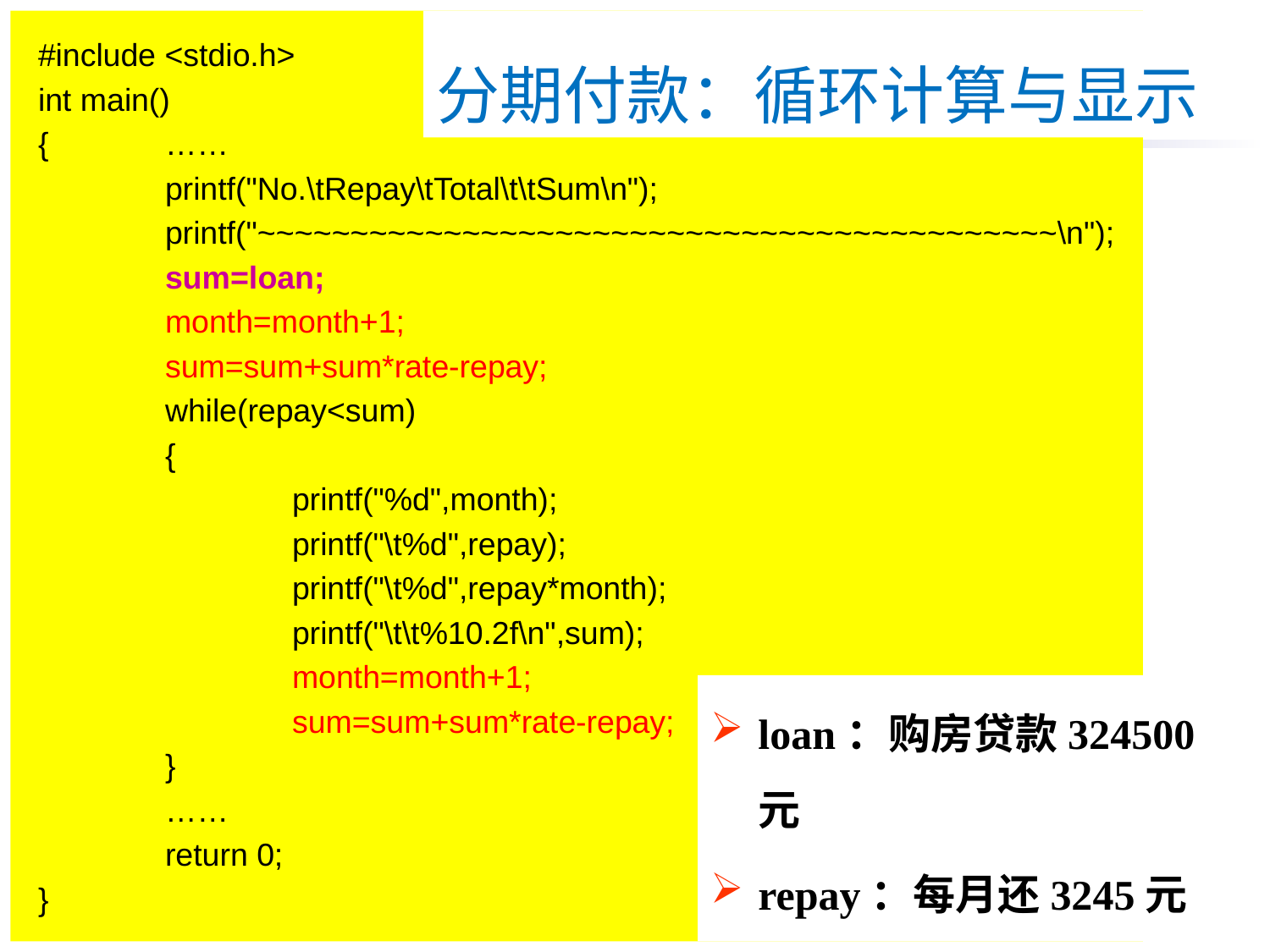

#include <stdio.h>
int main()
{	……
	printf("No.\tRepay\tTotal\t\tSum\n");
	printf("~~~~~~~~~~~~~~~~~~~~~~~~~~~~~~~~~~~~~~~~~~~\n");
	sum=loan;
	month=month+1;
	sum=sum+sum*rate-repay;
	while(repay<sum)
	{
		printf("%d",month);
		printf("\t%d",repay);
		printf("\t%d",repay*month);
		printf("\t\t%10.2f\n",sum);
		month=month+1;
		sum=sum+sum*rate-repay;
	}
	……
	return 0;
}
分期付款：循环计算与显示
loan：购房贷款324500元
repay：每月还3245元
rate：月利率0.8%
2023/10/31
7/49